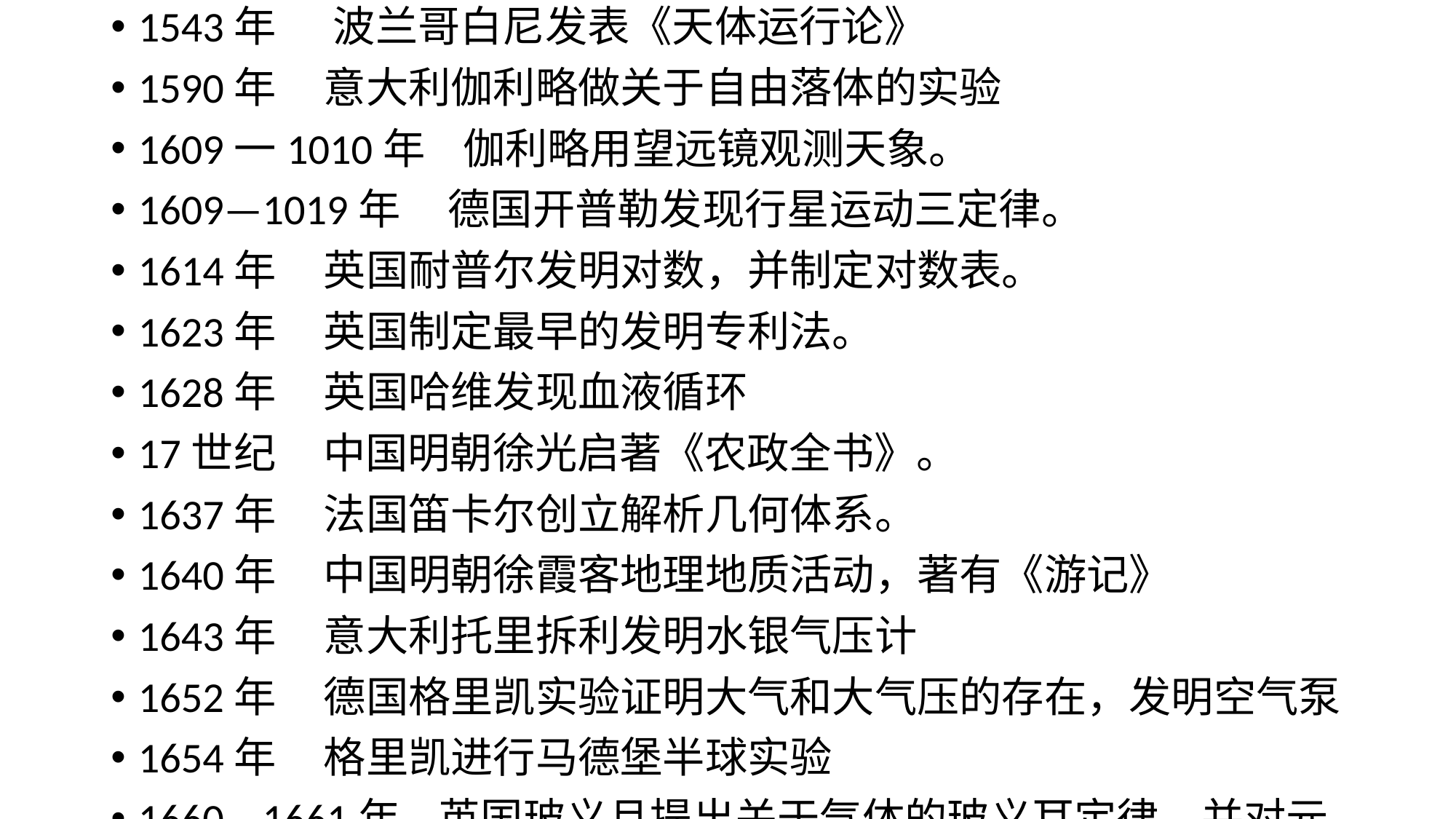

1543年      波兰哥白尼发表《天体运行论》
1590年     意大利伽利略做关于自由落体的实验
1609一1010年    伽利略用望远镜观测天象。
1609—1019年     德国开普勒发现行星运动三定律。
1614年     英国耐普尔发明对数，并制定对数表。
1623年     英国制定最早的发明专利法。
1628年     英国哈维发现血液循环
17世纪     中国明朝徐光启著《农政全书》。
1637年     法国笛卡尔创立解析几何体系。
1640年     中国明朝徐霞客地理地质活动，著有《游记》
1643年     意大利托里拆利发明水银气压计
1652年     德国格里凯实验证明大气和大气压的存在，发明空气泵
1654年     格里凯进行马德堡半球实验
1660—1661年    英国玻义且提出关于气体的玻义耳定律，并对元素作出新的定义，促使化学成为科学。